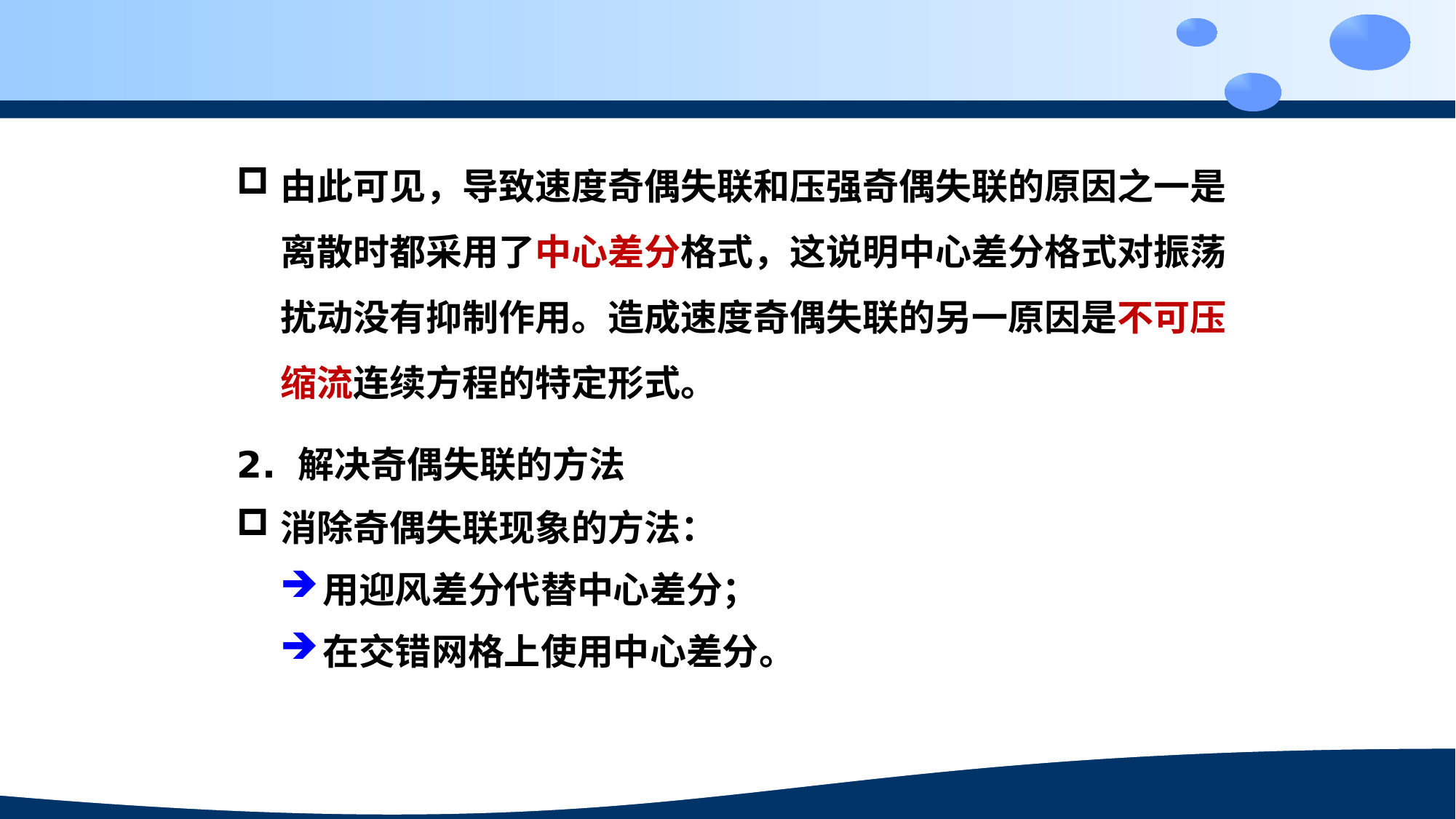

由此可见，导致速度奇偶失联和压强奇偶失联的原因之一是离散时都采用了中心差分格式，这说明中心差分格式对振荡扰动没有抑制作用。造成速度奇偶失联的另一原因是不可压缩流连续方程的特定形式。
2. 解决奇偶失联的方法
消除奇偶失联现象的方法：
用迎风差分代替中心差分；
在交错网格上使用中心差分。